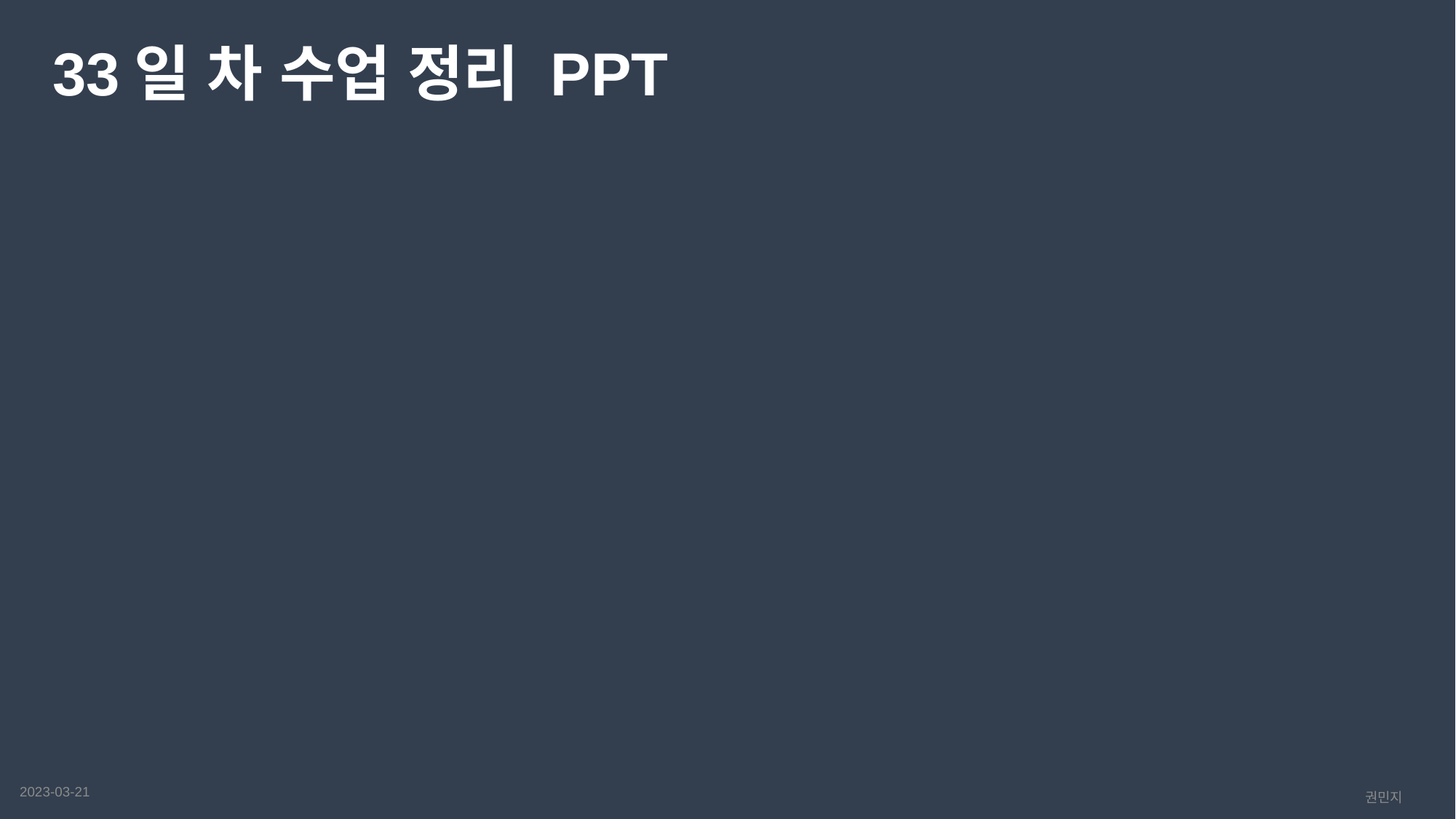

33일 차 수업 정리 PPT
2023-03-21
권민지